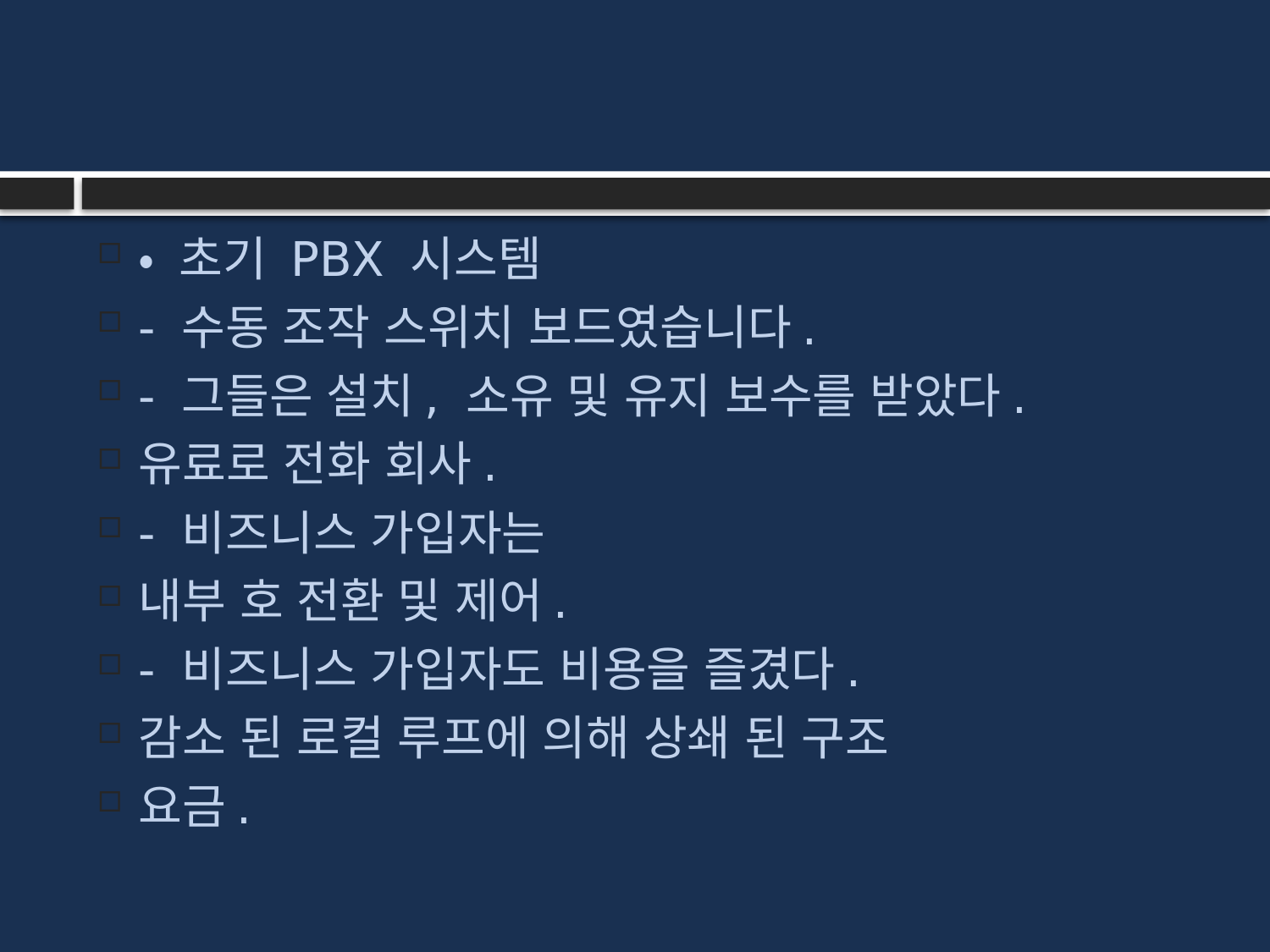

#
• 초기 PBX 시스템
- 수동 조작 스위치 보드였습니다.
- 그들은 설치, 소유 및 유지 보수를 받았다.
유료로 전화 회사.
- 비즈니스 가입자는
내부 호 전환 및 제어.
- 비즈니스 가입자도 비용을 즐겼다.
감소 된 로컬 루프에 의해 상쇄 된 구조
요금.